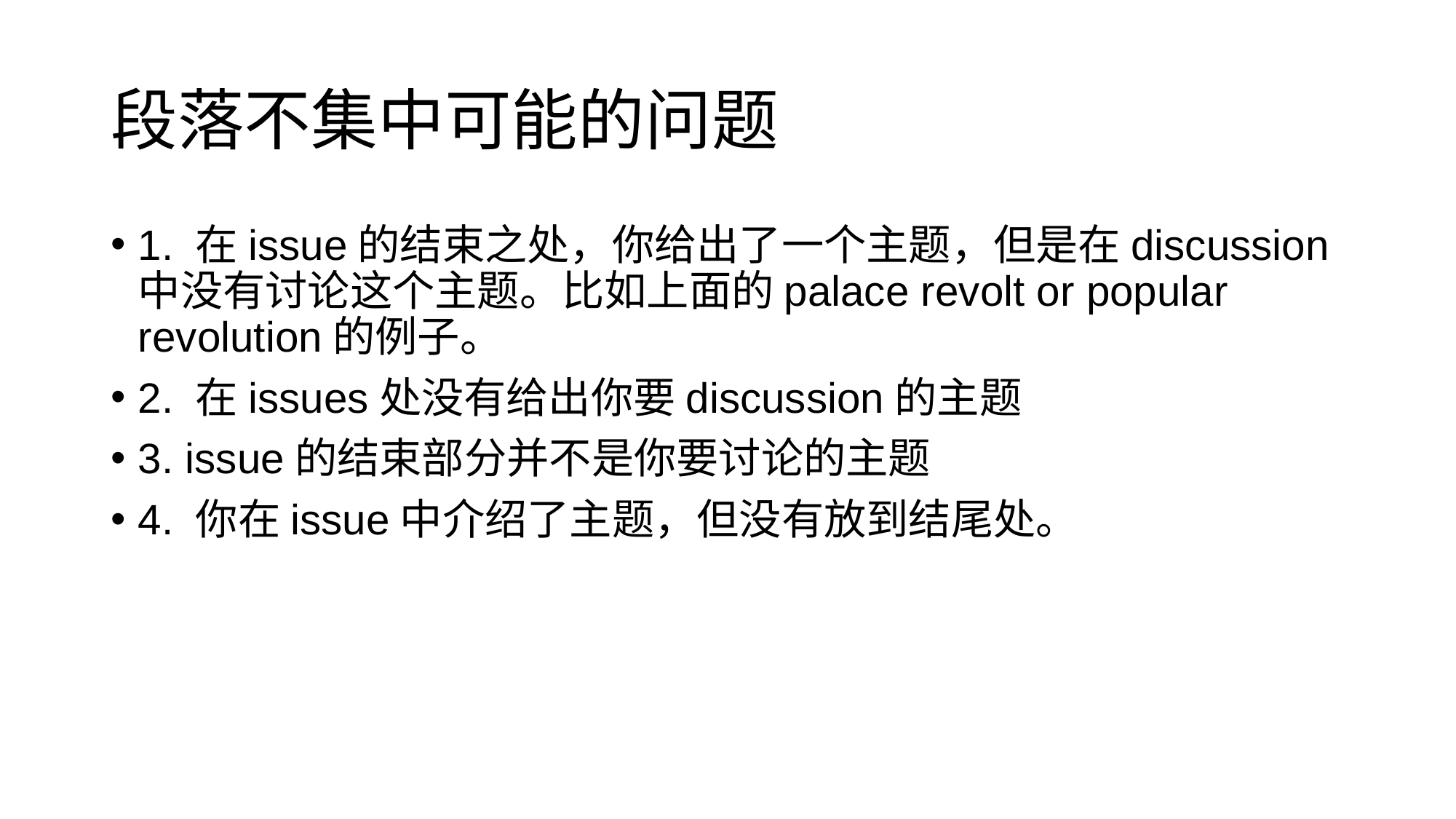

# 段落不集中可能的问题
1. 在issue的结束之处，你给出了一个主题，但是在discussion中没有讨论这个主题。比如上面的palace revolt or popular revolution的例子。
2. 在issues处没有给出你要discussion的主题
3. issue的结束部分并不是你要讨论的主题
4. 你在issue中介绍了主题，但没有放到结尾处。